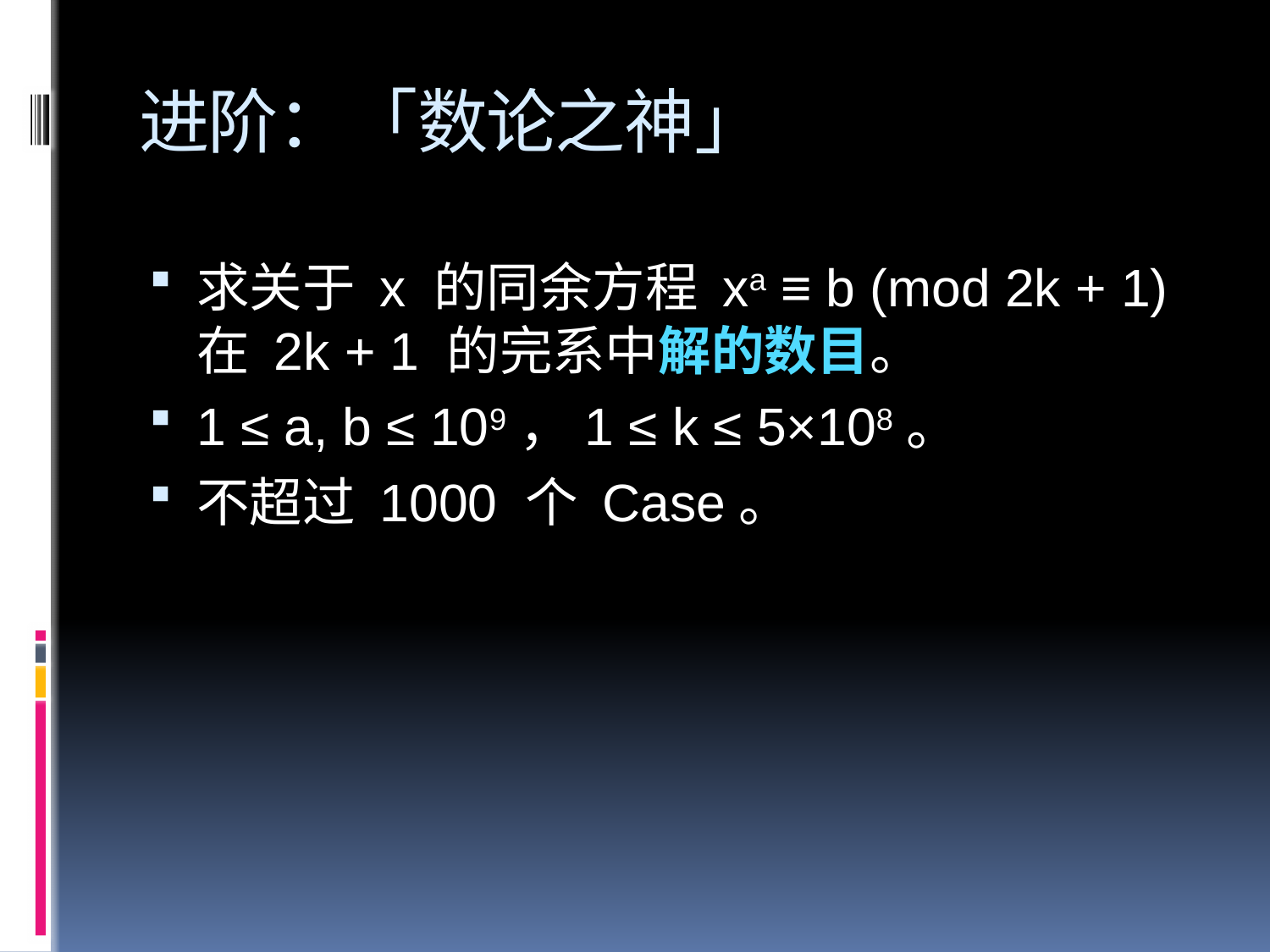

# 进阶：「数论之神」
求关于 x 的同余方程 xa ≡ b (mod 2k + 1) 在 2k + 1 的完系中解的数目。
1 ≤ a, b ≤ 109，1 ≤ k ≤ 5×108。
不超过 1000 个 Case。